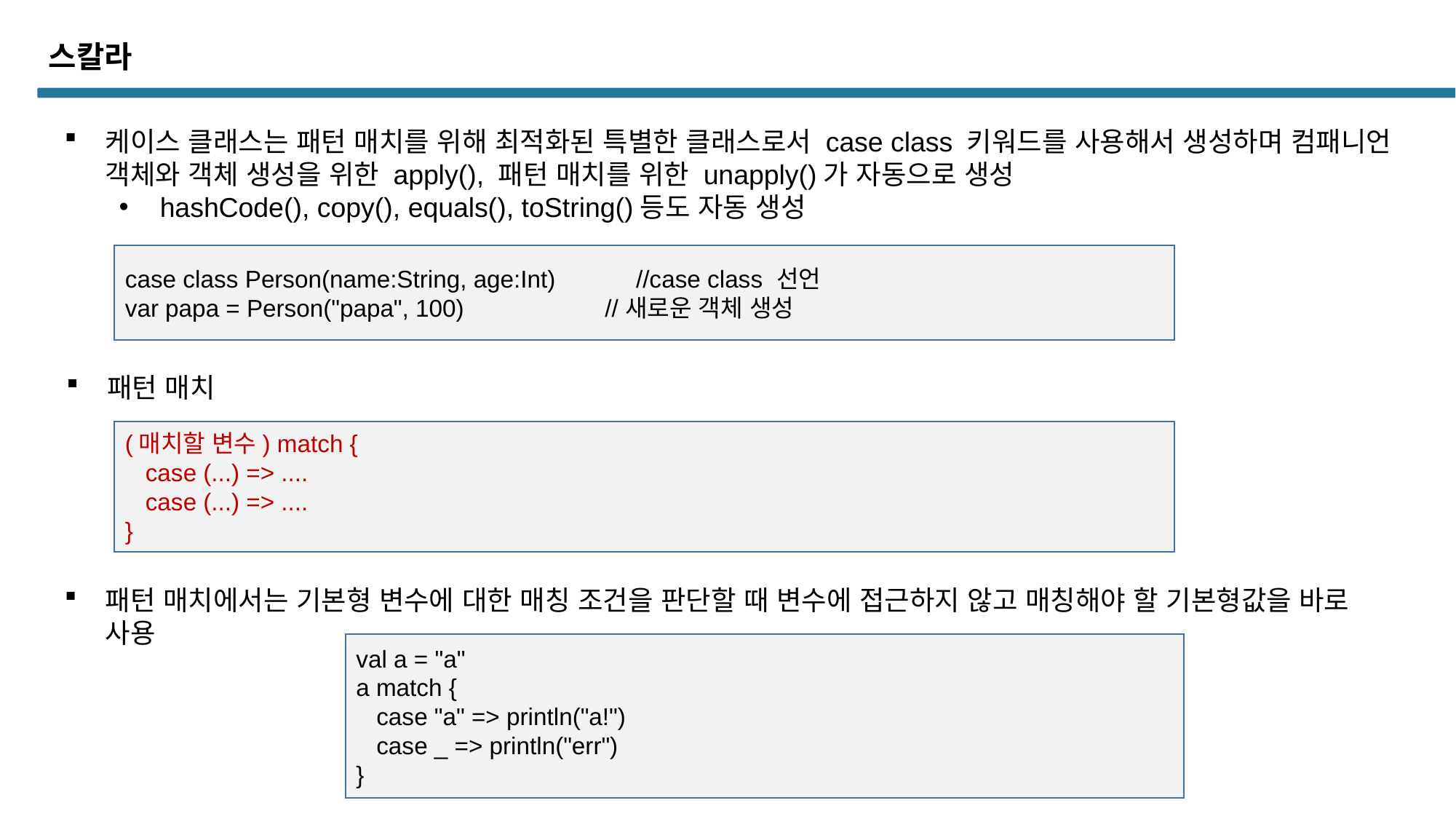

스칼라
케이스 클래스는 패턴 매치를 위해 최적화된 특별한 클래스로서 case class 키워드를 사용해서 생성하며 컴패니언 객체와 객체 생성을 위한 apply(), 패턴 매치를 위한 unapply()가 자동으로 생성
hashCode(), copy(), equals(), toString()등도 자동 생성

case class Person(name:String, age:Int)            //case class 선언
var papa = Person("papa", 100)                     //새로운 객체 생성
패턴 매치
(매치할 변수) match {
   case (...) => ....
   case (...) => ....
}
패턴 매치에서는 기본형 변수에 대한 매칭 조건을 판단할 때 변수에 접근하지 않고 매칭해야 할 기본형값을 바로 사용
val a = "a"
a match {
   case "a" => println("a!")
   case _ => println("err")
}